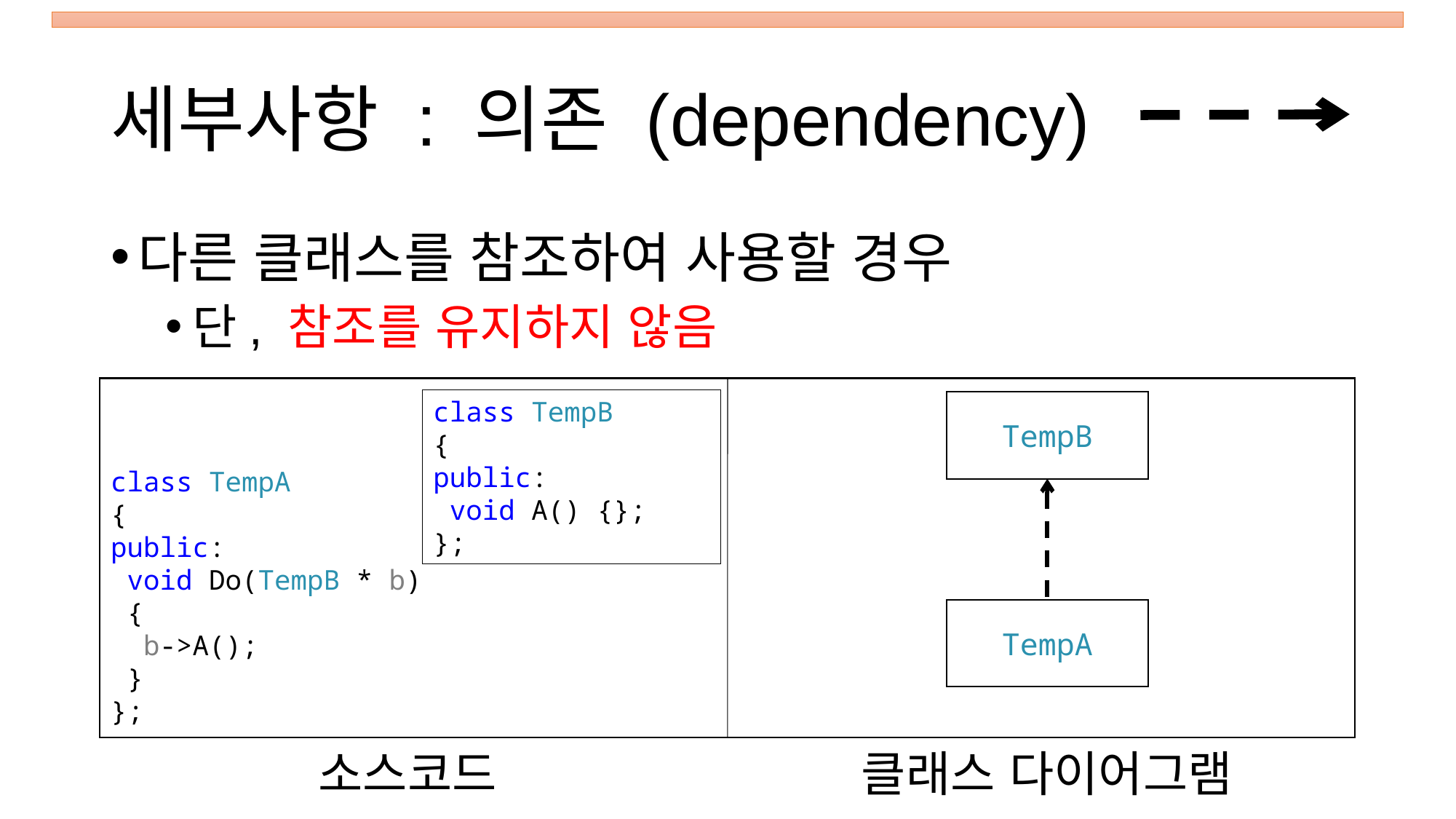

# 세부사항 : 의존 (dependency)
다른 클래스를 참조하여 사용할 경우
단, 참조를 유지하지 않음

class TempB
{
public:
 void A() {};
};
TempB
class TempA
{
public:
 void Do(TempB * b)
 {
  b->A();
 }
};
TempA
클래스 다이어그램
소스코드